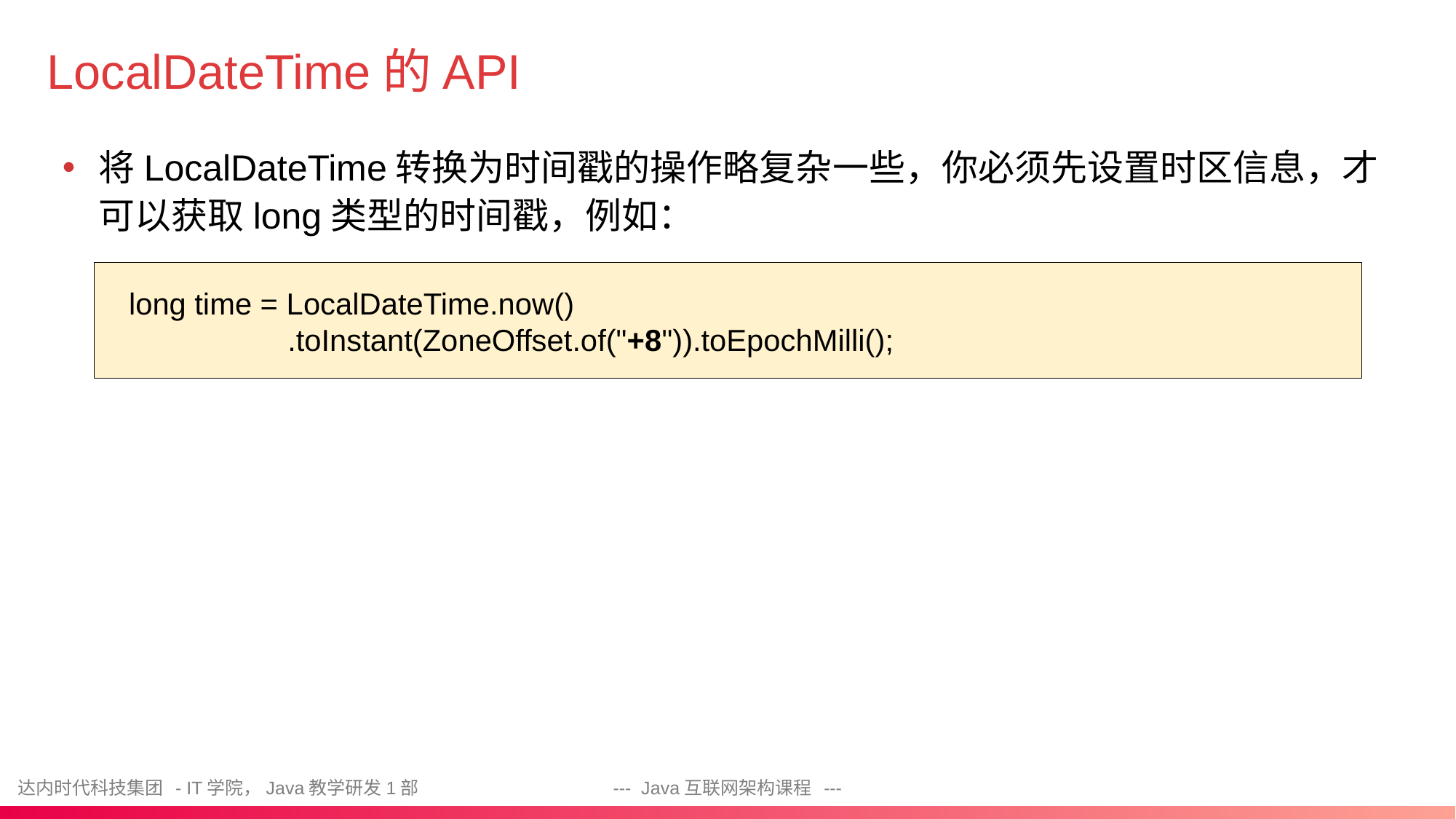

# LocalDateTime的API
将LocalDateTime转换为时间戳的操作略复杂一些，你必须先设置时区信息，才可以获取long类型的时间戳，例如：
long time = LocalDateTime.now()
                   .toInstant(ZoneOffset.of("+8")).toEpochMilli();